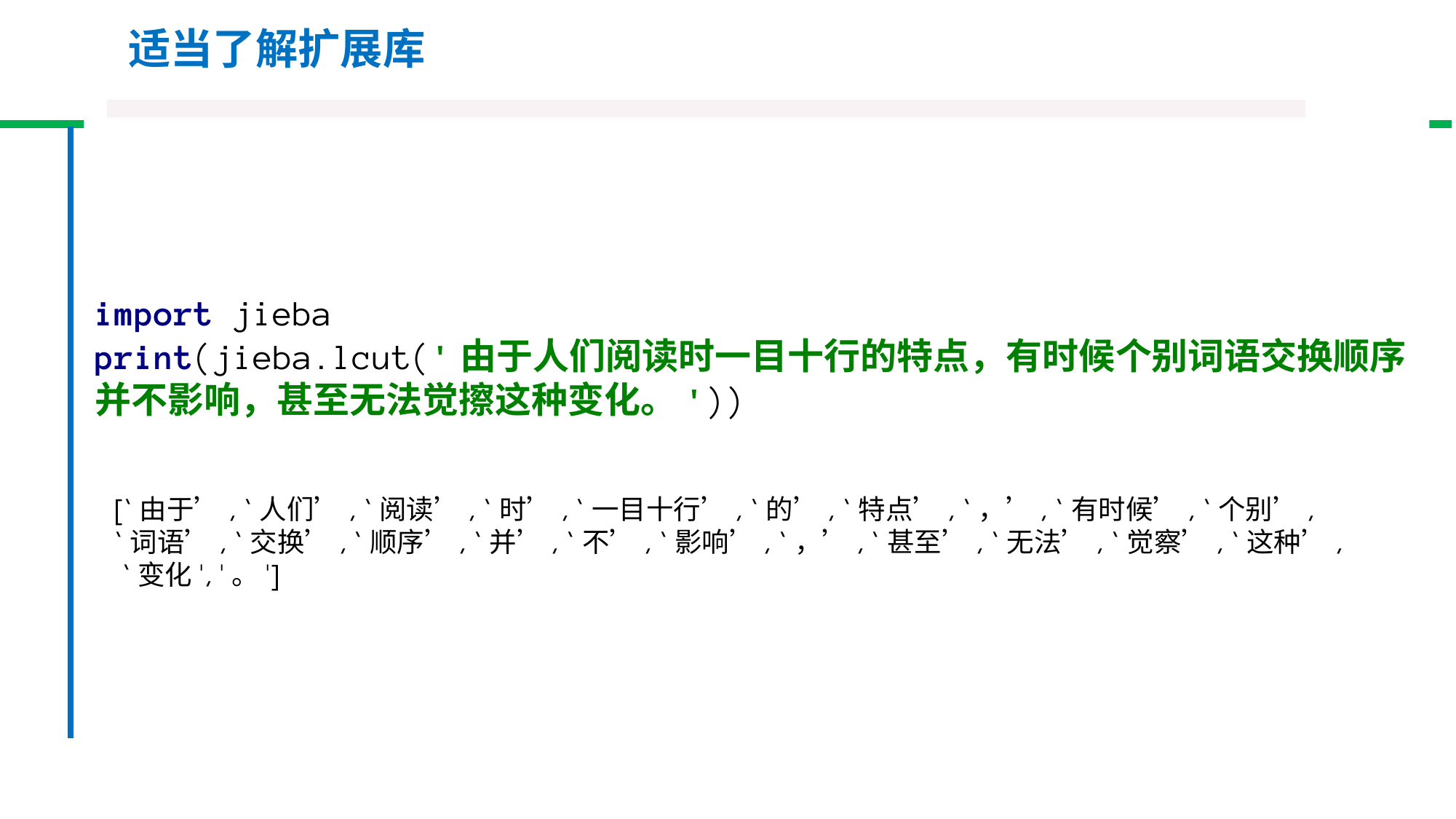

适当了解扩展库
# jieba库是一款优秀的 Python 第三方中文分词库，jieba 支持三种分词模式：精确模式、全模式和搜索引擎模式。
https://github.com/fxsjy/jieba
import jieba
print(jieba.lcut('由于人们阅读时一目十行的特点，有时候个别词语交换顺序并不影响，甚至无法觉擦这种变化。'))
[‘由于’, ‘人们’, ‘阅读’, ‘时’, ‘一目十行’, ‘的’, ‘特点’, ‘，’, ‘有时候’, ‘个别’, ‘词语’, ‘交换’, ‘顺序’, ‘并’, ‘不’, ‘影响’, ‘，’, ‘甚至’, ‘无法’, ‘觉察’, ‘这种’, ‘变化', '。']